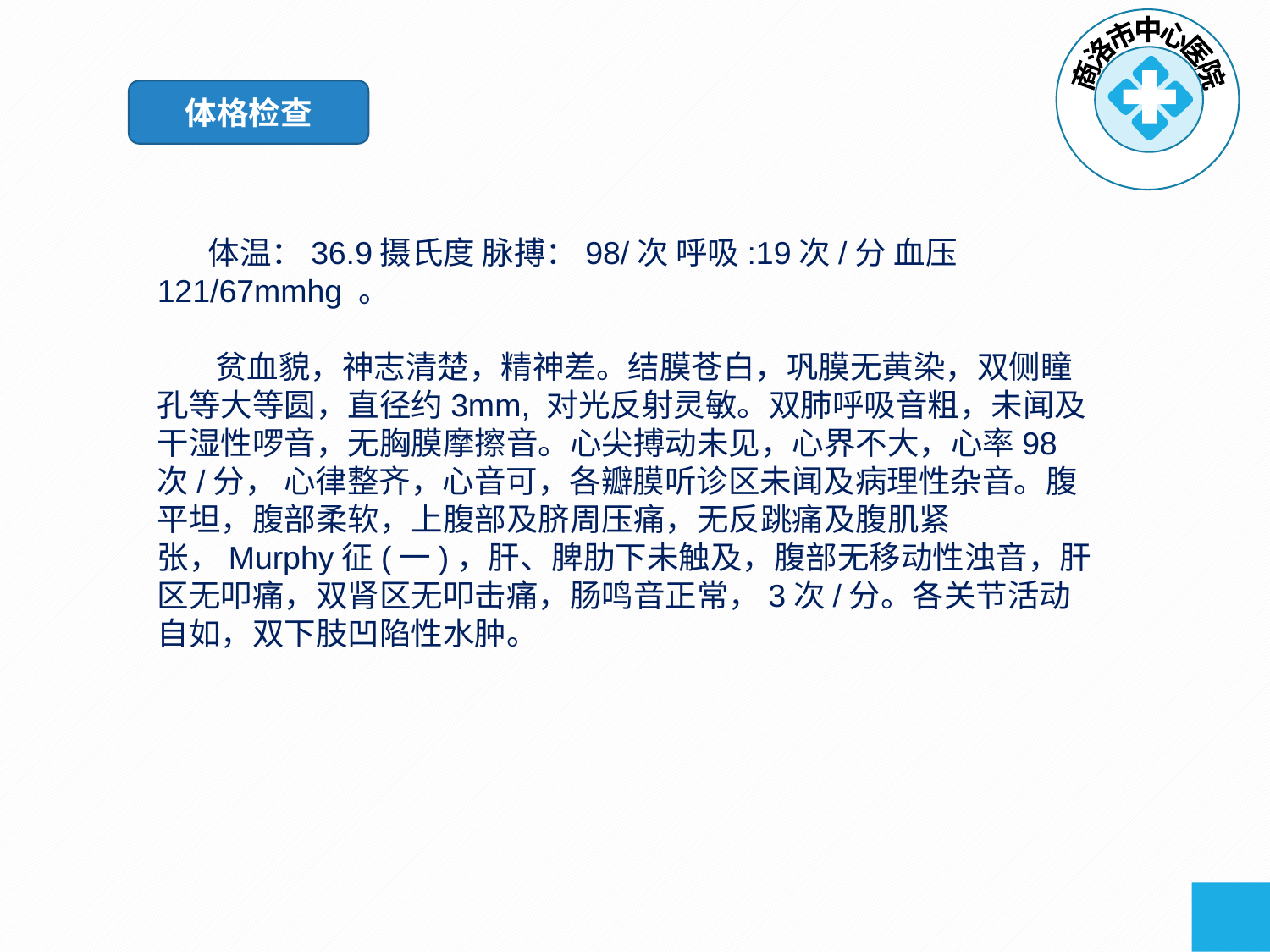

体格检查
      体温：36.9摄氏度 脉搏：98/次 呼吸:19次/分 血压121/67mmhg 。

       贫血貌，神志清楚，精神差。结膜苍白，巩膜无黄染，双侧瞳孔等大等圆，直径约3mm, 对光反射灵敏。双肺呼吸音粗，未闻及干湿性啰音，无胸膜摩擦音。心尖搏动未见，心界不大，心率98次/分， 心律整齐，心音可，各瓣膜听诊区未闻及病理性杂音。腹平坦，腹部柔软，上腹部及脐周压痛，无反跳痛及腹肌紧张，Murphy征(一)，肝、脾肋下未触及，腹部无移动性浊音，肝区无叩痛，双肾区无叩击痛，肠鸣音正常，3次/分。各关节活动自如，双下肢凹陷性水肿。